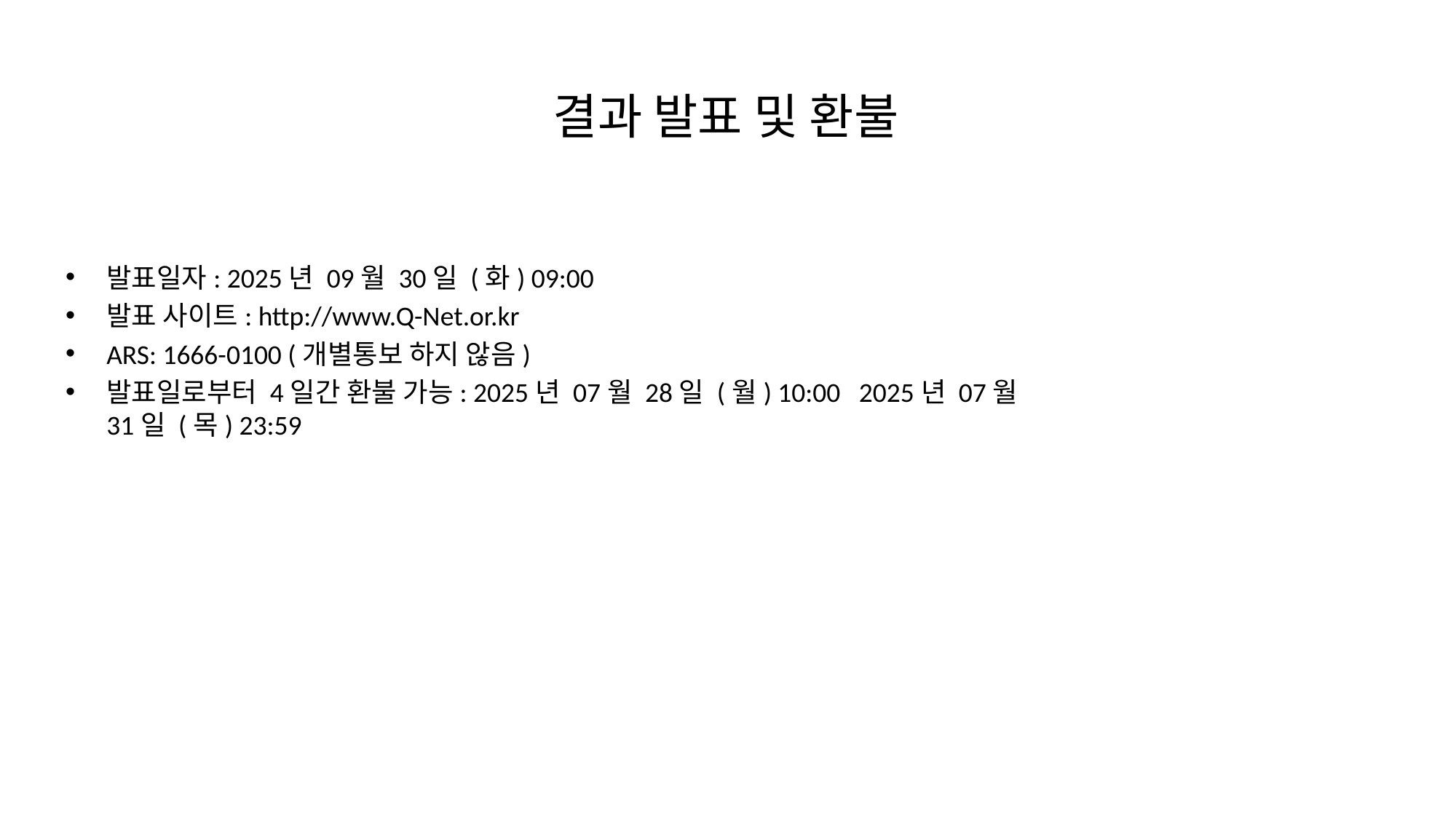

# 결과 발표 및 환불

발표일자: 2025년 09월 30일 (화) 09:00
발표 사이트: http://www.Q-Net.or.kr
ARS: 1666-0100 (개별통보 하지 않음)
발표일로부터 4일간 환불 가능: 2025년 07월 28일 (월) 10:00   2025년 07월 31일 (목) 23:59